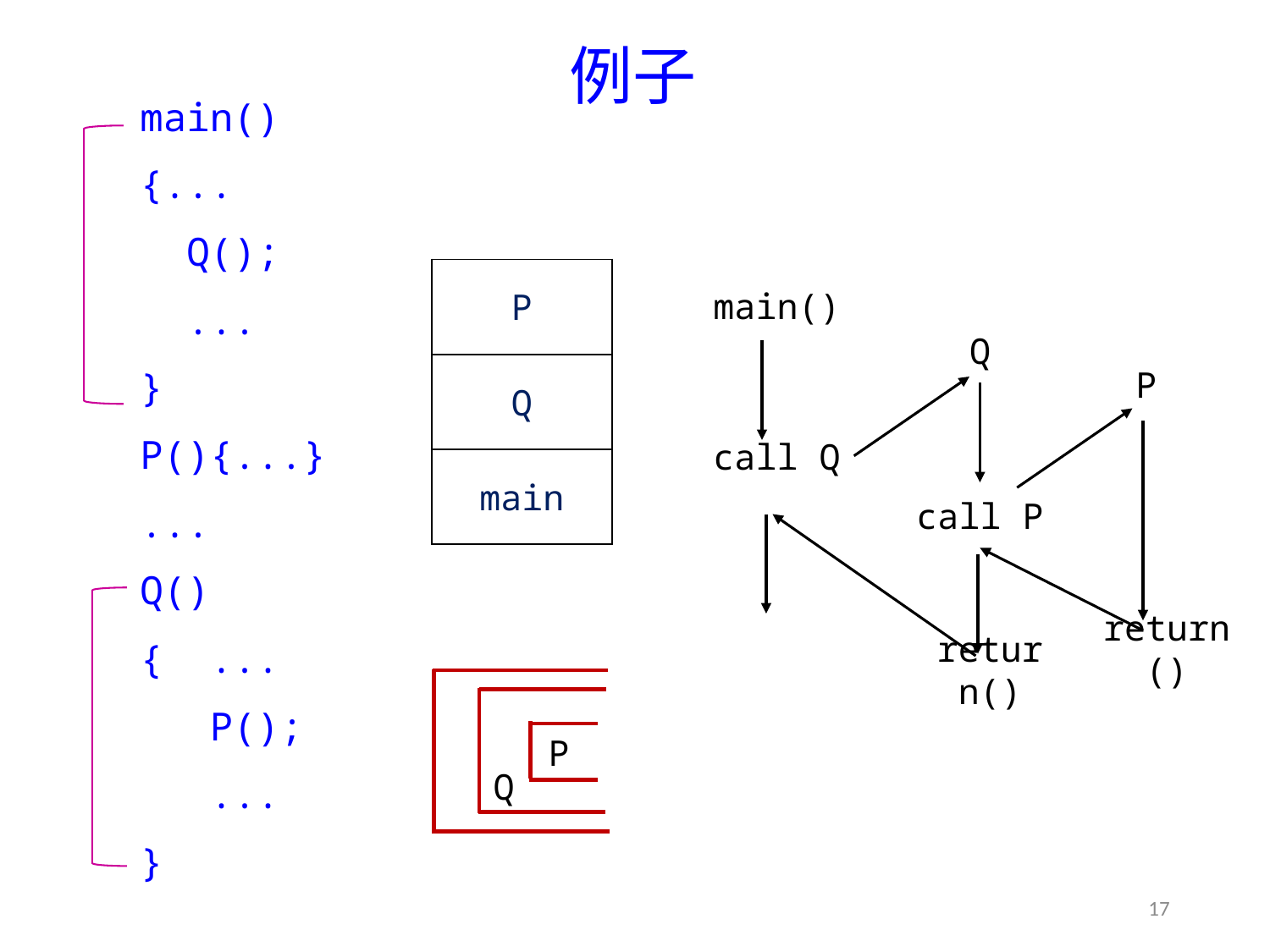

# 例子
main()
{...
  Q();
  ...
}
P(){...}
...
Q()
{  ...
   P();
   ...
}

| P |
| --- |
| Q |
| main |
main()
Q
P
call Q
call P
return()
return()

P
Q
17